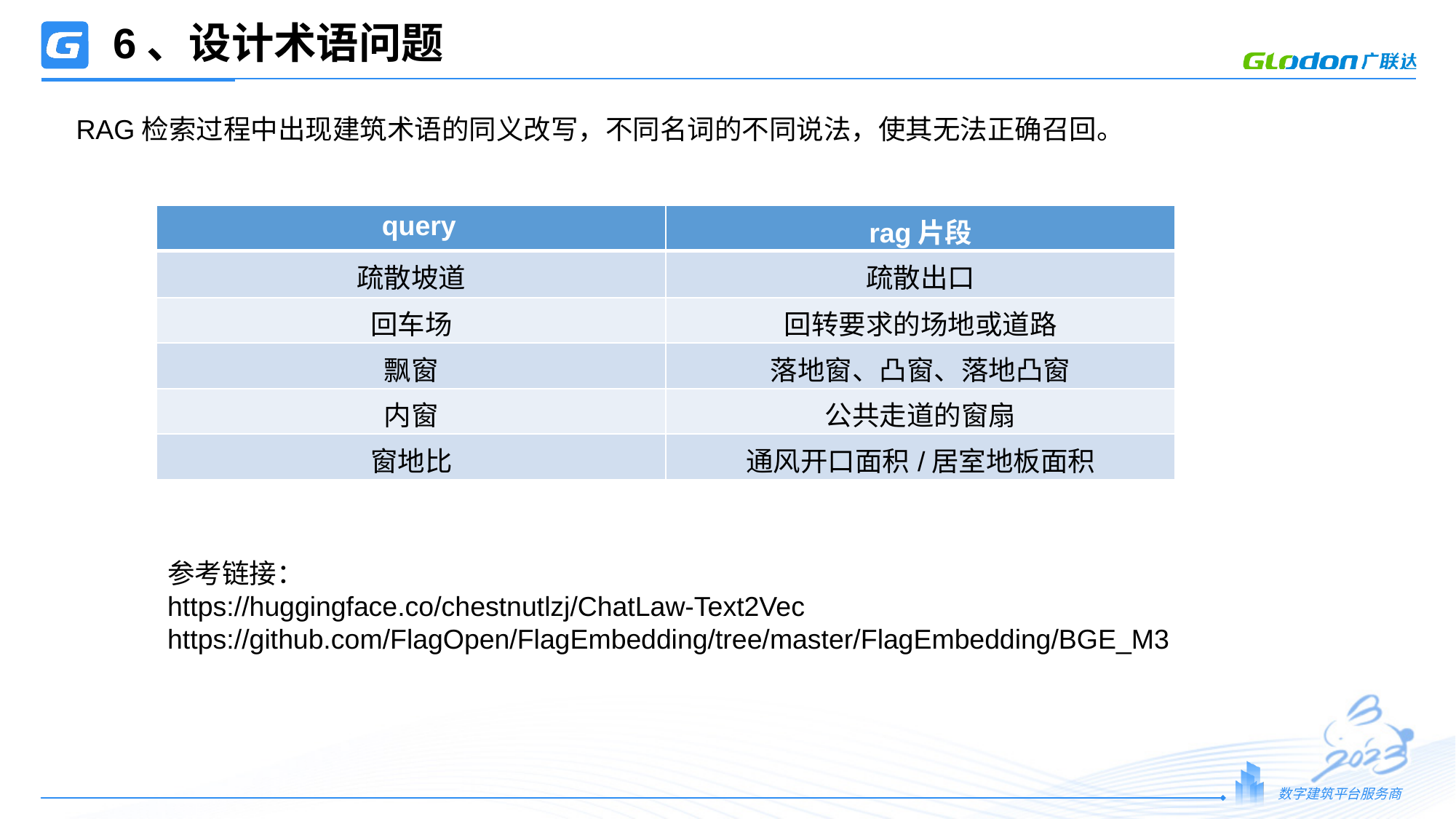

# 6、设计术语问题
RAG检索过程中出现建筑术语的同义改写，不同名词的不同说法，使其无法正确召回。
| query | rag片段 |
| --- | --- |
| 疏散坡道 | 疏散出口 |
| 回车场 | 回转要求的场地或道路 |
| 飘窗 | 落地窗、凸窗、落地凸窗 |
| 内窗 | 公共走道的窗扇 |
| 窗地比 | 通风开口面积/居室地板面积 |
参考链接：
https://huggingface.co/chestnutlzj/ChatLaw-Text2Vec    https://github.com/FlagOpen/FlagEmbedding/tree/master/FlagEmbedding/BGE_M3